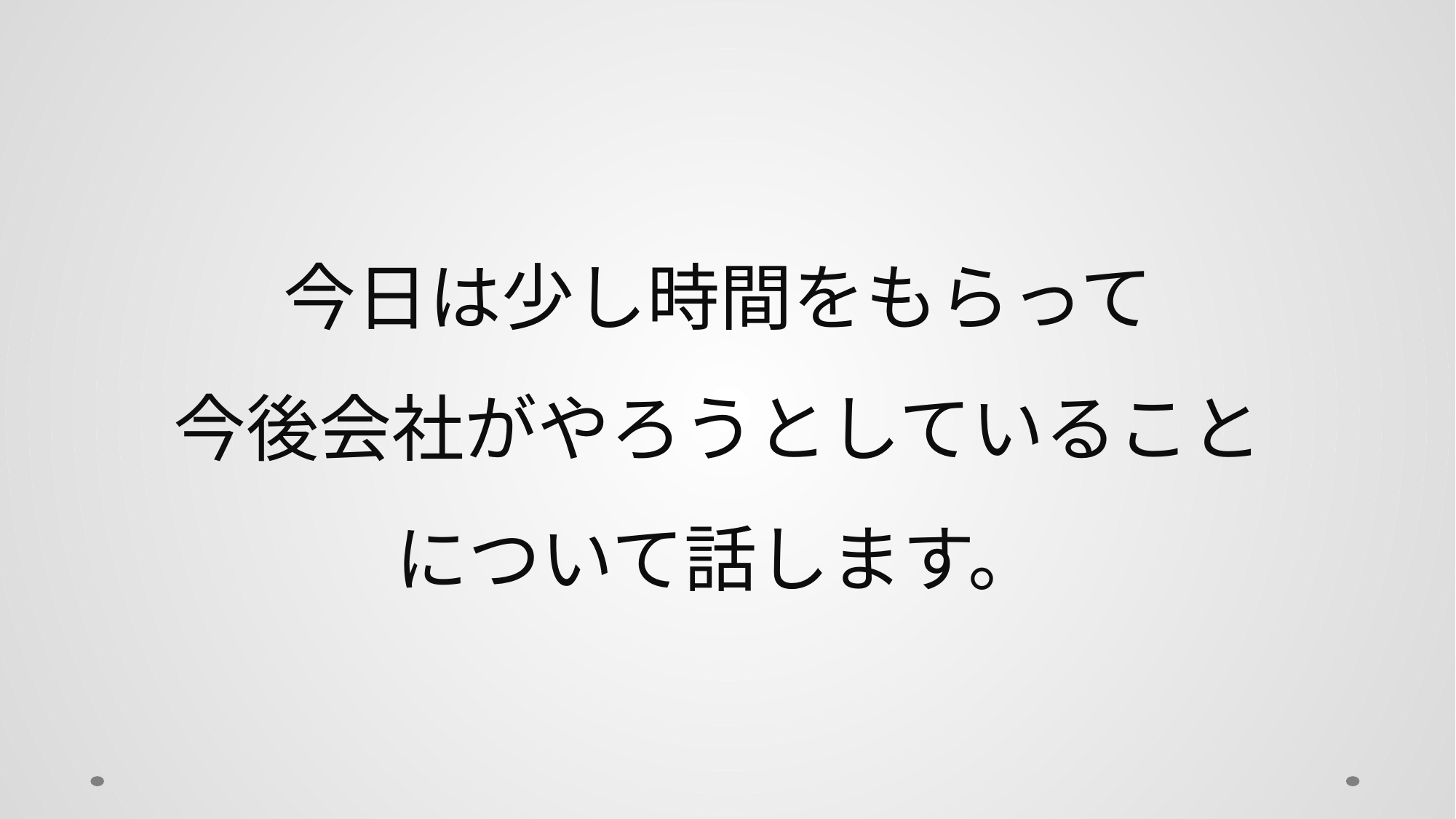

# 今日は少し時間をもらって 今後会社がやろうとしていること について話します。